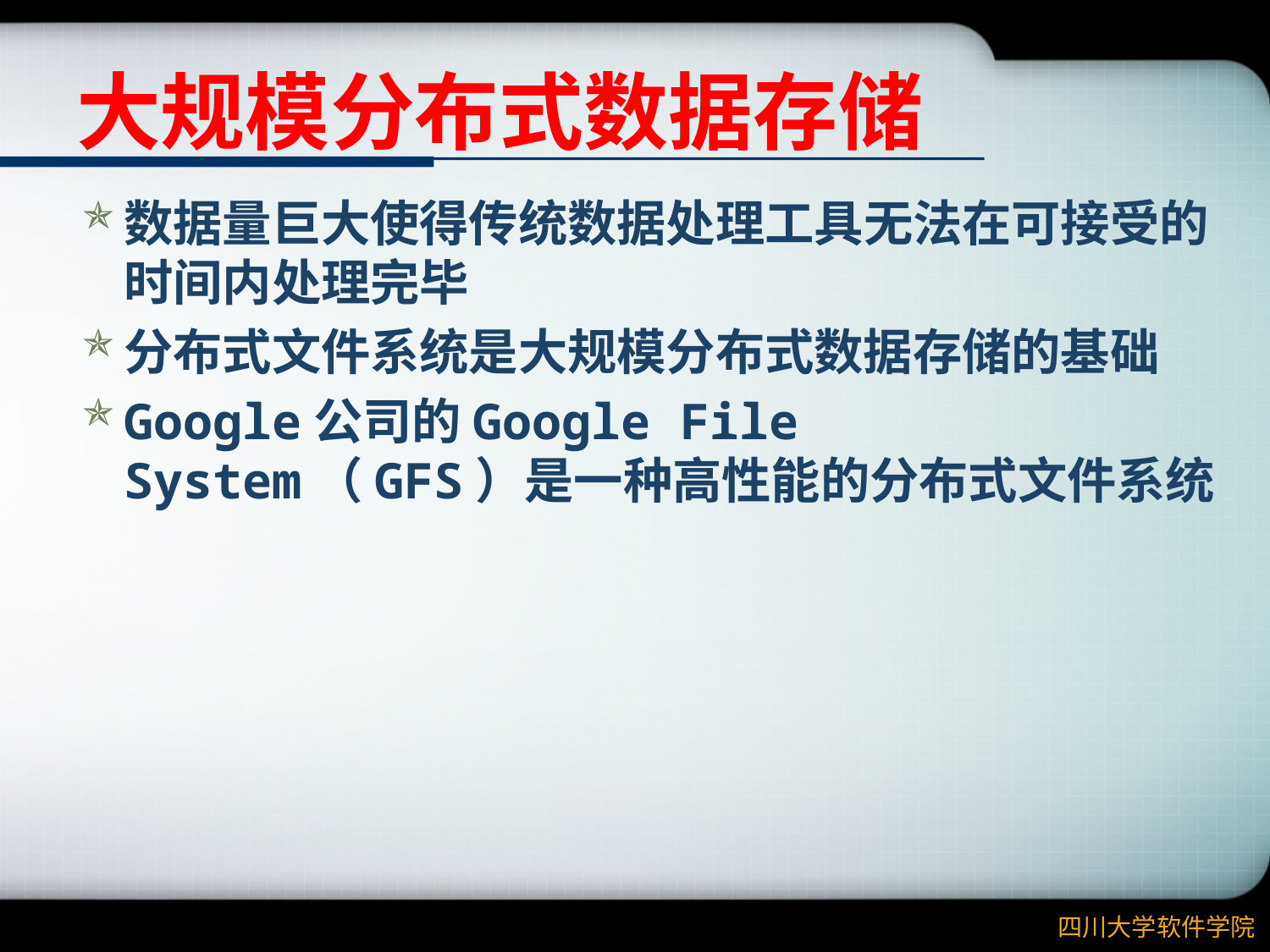

# 大规模分布式数据存储
数据量巨大使得传统数据处理工具无法在可接受的时间内处理完毕
分布式文件系统是大规模分布式数据存储的基础
Google公司的Google File System（GFS）是一种高性能的分布式文件系统